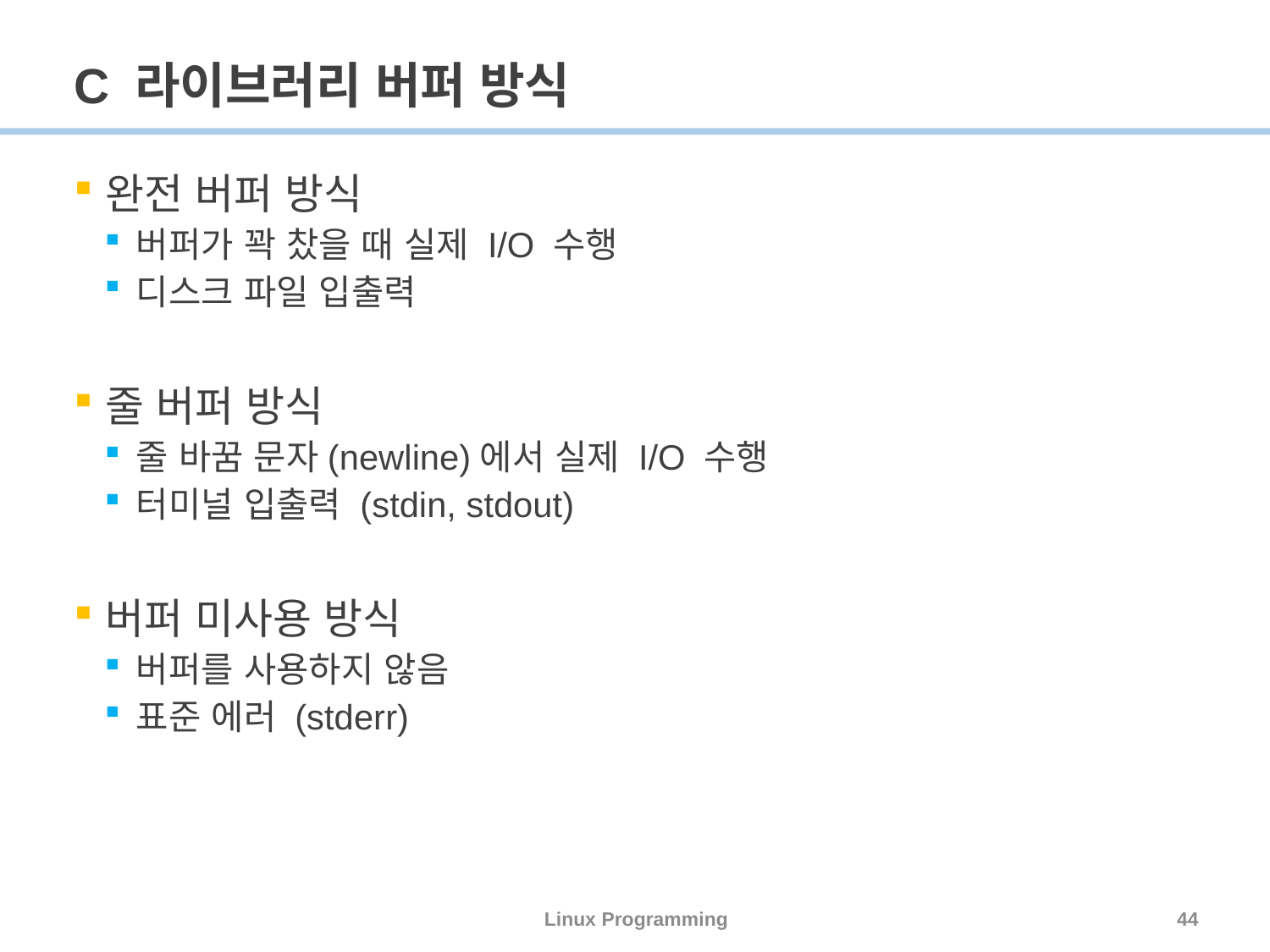

# C 라이브러리 버퍼 방식
완전 버퍼 방식
버퍼가 꽉 찼을 때 실제 I/O 수행
디스크 파일 입출력

줄 버퍼 방식
줄 바꿈 문자(newline)에서 실제 I/O 수행
터미널 입출력 (stdin, stdout)

버퍼 미사용 방식
버퍼를 사용하지 않음
표준 에러 (stderr)

Linux Programming
44